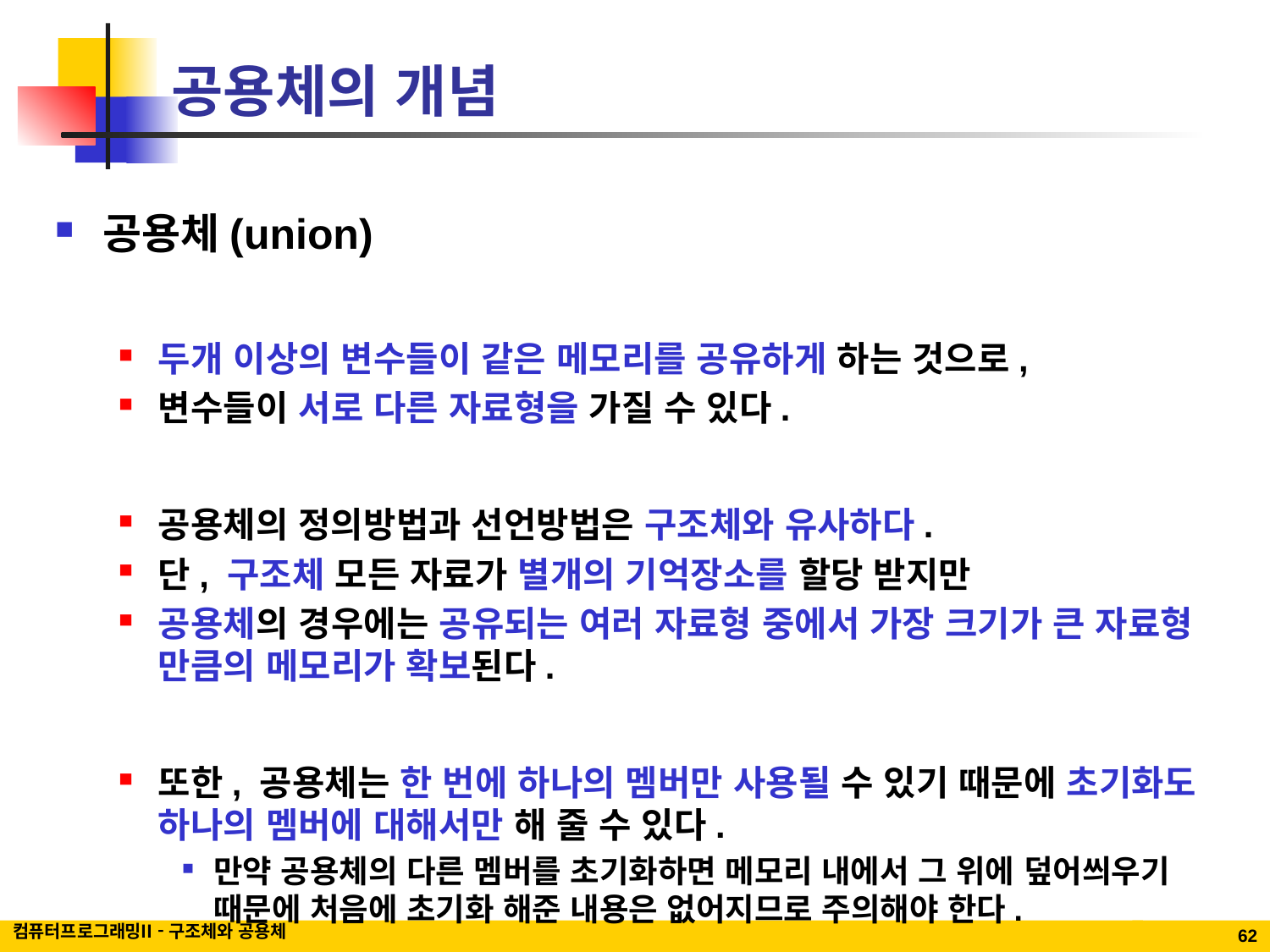

# 공용체의 개념
공용체(union)

두개 이상의 변수들이 같은 메모리를 공유하게 하는 것으로,
변수들이 서로 다른 자료형을 가질 수 있다.

공용체의 정의방법과 선언방법은 구조체와 유사하다.
단, 구조체 모든 자료가 별개의 기억장소를 할당 받지만
공용체의 경우에는 공유되는 여러 자료형 중에서 가장 크기가 큰 자료형 만큼의 메모리가 확보된다.

또한, 공용체는 한 번에 하나의 멤버만 사용될 수 있기 때문에 초기화도 하나의 멤버에 대해서만 해 줄 수 있다.
만약 공용체의 다른 멤버를 초기화하면 메모리 내에서 그 위에 덮어씌우기 때문에 처음에 초기화 해준 내용은 없어지므로 주의해야 한다.
컴퓨터프로그래밍II - 구조체와 공용체
62